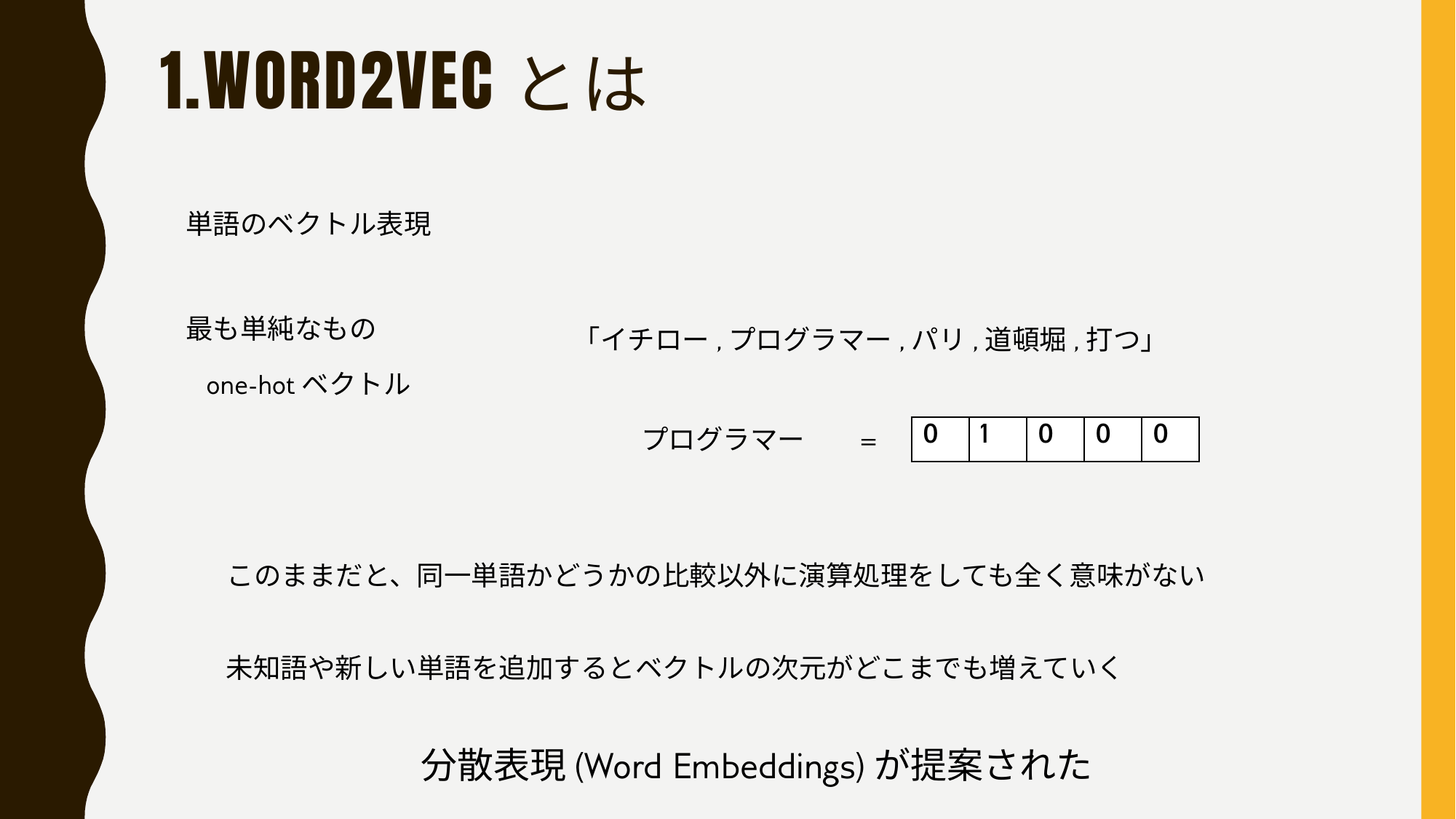

# 1.Word2Vecとは
単語のベクトル表現
最も単純なもの
「イチロー,プログラマー,パリ,道頓堀,打つ」
one-hotベクトル
| 0 | 1 | 0 | 0 | 0 |
| --- | --- | --- | --- | --- |
プログラマー 	=
このままだと、同一単語かどうかの比較以外に演算処理をしても全く意味がない
未知語や新しい単語を追加するとベクトルの次元がどこまでも増えていく
分散表現(Word Embeddings)が提案された